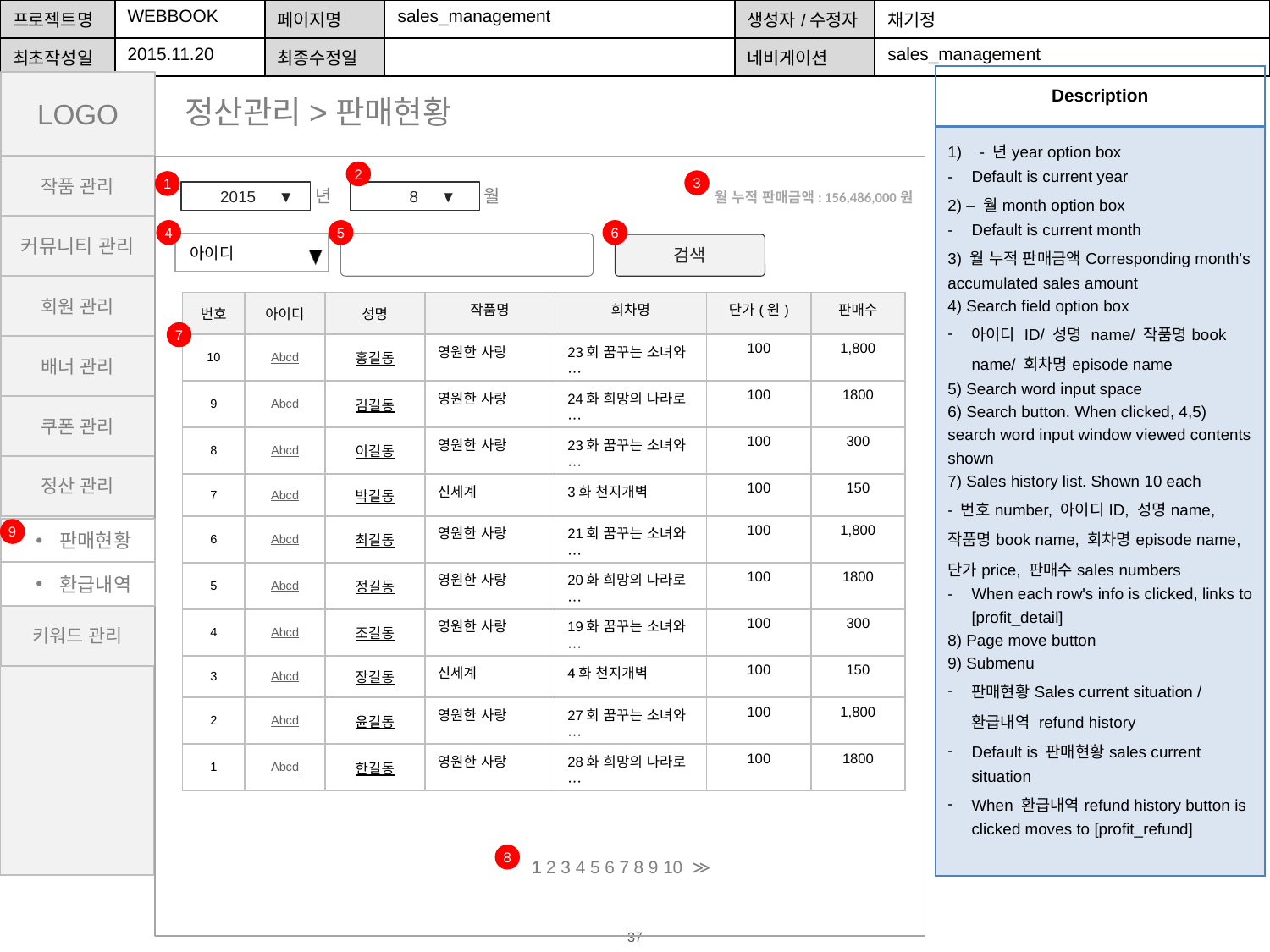

| 프로젝트명 | WEBBOOK | 페이지명 | sales\_management | 생성자/수정자 | 채기정 |
| --- | --- | --- | --- | --- | --- |
| 최초작성일 | 2015.11.20 | 최종수정일 |  | 네비게이션 | sales\_management |
| Description |
| --- |
| - 년year option box Default is current year 2) – 월month option box Default is current month 3) 월 누적 판매금액Corresponding month's accumulated sales amount 4) Search field option box 아이디 ID/ 성명 name/ 작품명book name/ 회차명episode name 5) Search word input space 6) Search button. When clicked, 4,5) search word input window viewed contents shown 7) Sales history list. Shown 10 each - 번호number, 아이디ID, 성명name, 작품명book name, 회차명episode name, 단가price, 판매수sales numbers When each row's info is clicked, links to [profit\_detail] 8) Page move button 9) Submenu 판매현황Sales current situation / 환급내역 refund history Default is 판매현황sales current situation When 환급내역refund history button is clicked moves to [profit\_refund] |
LOGO
정산관리>판매현황

작품 관리
2
3
1
     2015     ▼
년
        8     ▼
월
월 누적 판매금액: 156,486,000원
커뮤니티 관리
4
5
6

아이디
검색

회원 관리
| 번호 | 아이디 | 성명 | 작품명 | 회차명 | 단가(원) | 판매수 |
| --- | --- | --- | --- | --- | --- | --- |
| 10 | Abcd | 홍길동 | 영원한 사랑 | 23회 꿈꾸는 소녀와… | 100 | 1,800 |
| 9 | Abcd | 김길동 | 영원한 사랑 | 24화 희망의 나라로… | 100 | 1800 |
| 8 | Abcd | 이길동 | 영원한 사랑 | 23화 꿈꾸는 소녀와… | 100 | 300 |
| 7 | Abcd | 박길동 | 신세계 | 3화 천지개벽 | 100 | 150 |
| 6 | Abcd | 최길동 | 영원한 사랑 | 21회 꿈꾸는 소녀와… | 100 | 1,800 |
| 5 | Abcd | 정길동 | 영원한 사랑 | 20화 희망의 나라로… | 100 | 1800 |
| 4 | Abcd | 조길동 | 영원한 사랑 | 19화 꿈꾸는 소녀와… | 100 | 300 |
| 3 | Abcd | 장길동 | 신세계 | 4화 천지개벽 | 100 | 150 |
| 2 | Abcd | 윤길동 | 영원한 사랑 | 27회 꿈꾸는 소녀와… | 100 | 1,800 |
| 1 | Abcd | 한길동 | 영원한 사랑 | 28화 희망의 나라로… | 100 | 1800 |
7
배너 관리
쿠폰 관리
정산 관리

판매현황
9
환급내역
키워드 관리
8
1 2 3 4 5 6 7 8 9 10  ≫